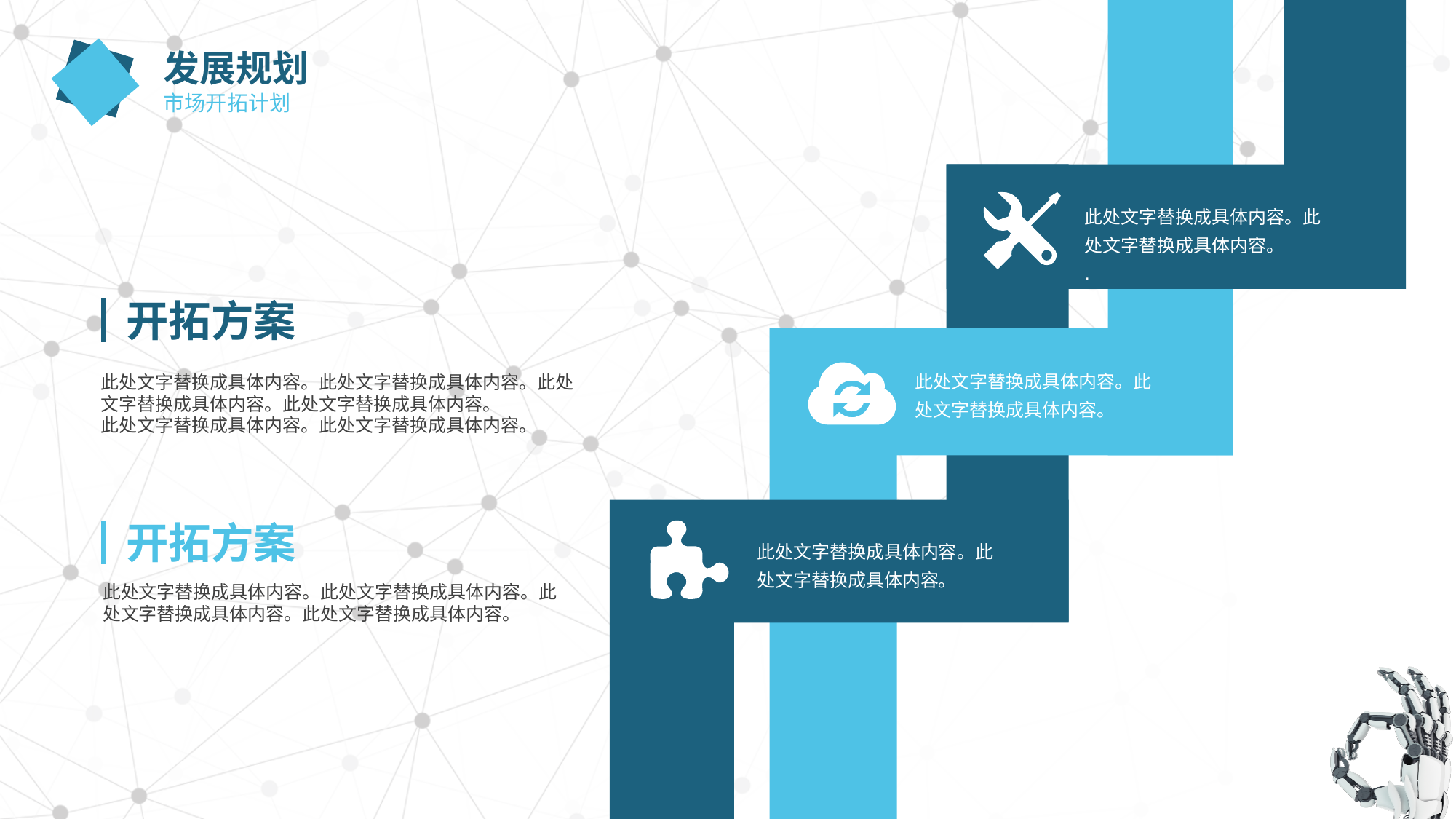

发展规划
市场开拓计划

此处文字替换成具体内容。此处文字替换成具体内容。
.
开拓方案

此处文字替换成具体内容。此处文字替换成具体内容。

此处文字替换成具体内容。此处文字替换成具体内容。此处文字替换成具体内容。此处文字替换成具体内容。
此处文字替换成具体内容。此处文字替换成具体内容。

开拓方案

此处文字替换成具体内容。此处文字替换成具体内容。
此处文字替换成具体内容。此处文字替换成具体内容。此处文字替换成具体内容。此处文字替换成具体内容。